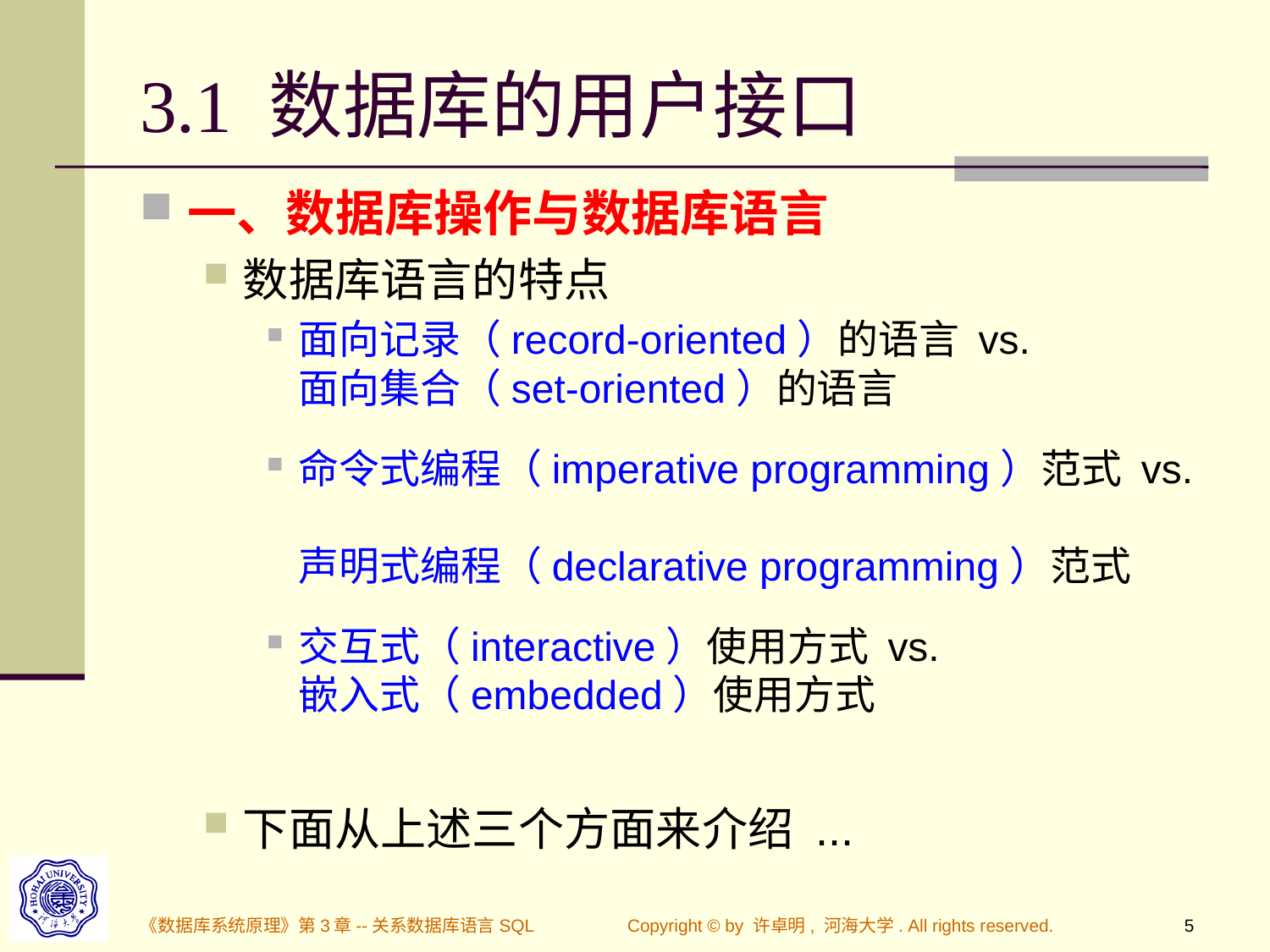

# 3.1 数据库的用户接口
一、数据库操作与数据库语言
数据库语言的特点
面向记录（record-oriented）的语言 vs.
面向集合（set-oriented）的语言
命令式编程（imperative programming）范式 vs.
声明式编程（declarative programming）范式
交互式（interactive）使用方式 vs.
嵌入式（embedded）使用方式

下面从上述三个方面来介绍 ...
《数据库系统原理》第3章--关系数据库语言SQL
Copyright © by 许卓明, 河海大学. All rights reserved.
5